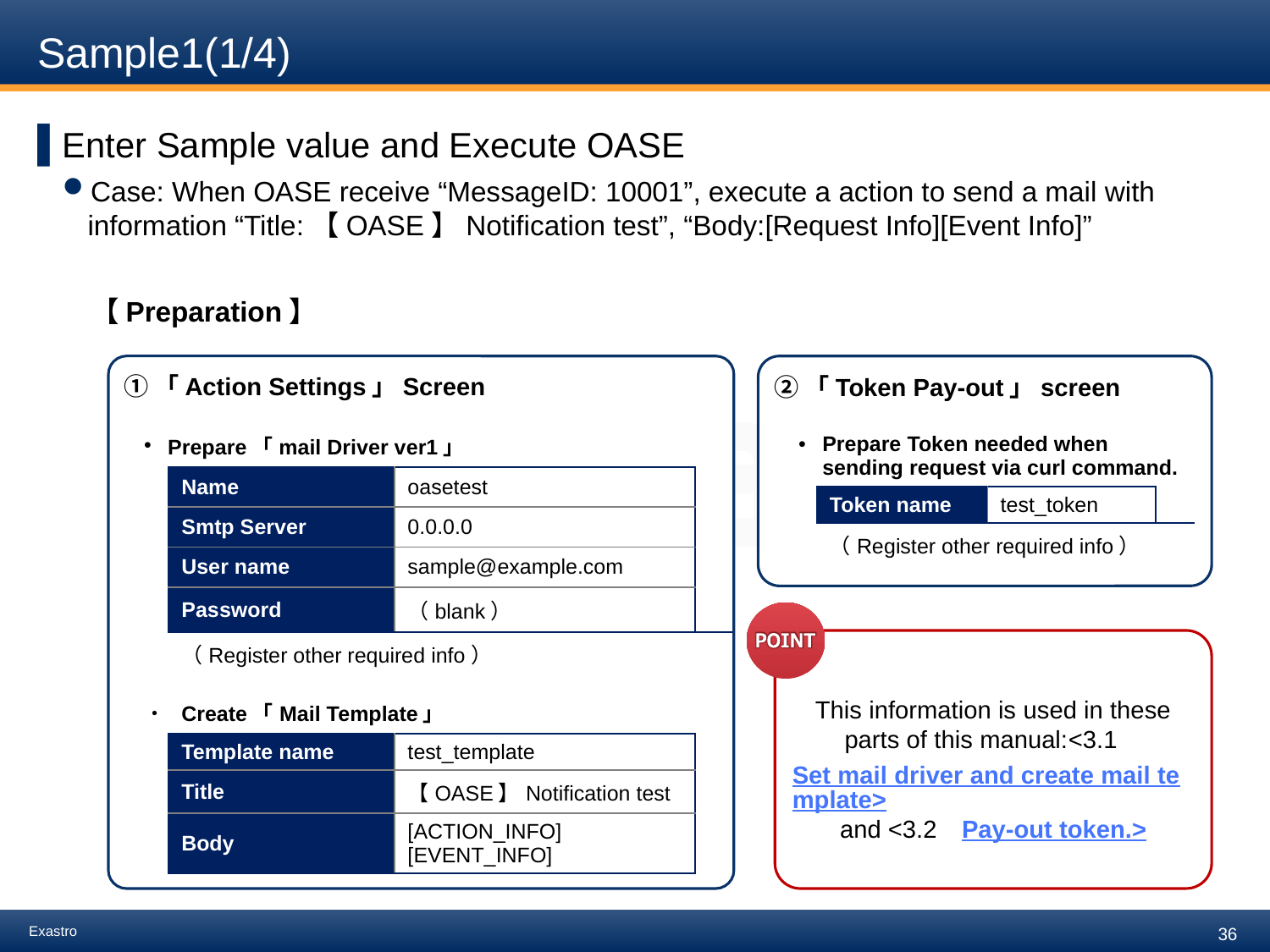

# Sample1(1/4)
Enter Sample value and Execute OASE
Case: When OASE receive “MessageID: 10001”, execute a action to send a mail with information “Title:【OASE】Notification test”, “Body:[Request Info][Event Info]”

　【Preparation】

①「Action Settings」Screen
②「Token Pay-out」screen

This information is used in these parts of this manual:<3.1　Set mail driver and create mail template>
and <3.2　Pay-out token.>
| Prepare「mail Driver ver1」 |  |  |  |
| --- | --- | --- | --- |
|  | Name | oasetest |  |
|  | Smtp Server | 0.0.0.0 |  |
|  | User name | sample@example.com |  |
|  | Password | （blank） |  |
|  | （Register other required info） |  |  |
|  |  |  |  |
| ・ | Create「Mail Template」 |  |  |
|  | Template name | test\_template |  |
|  | Title | 【OASE】Notification test |  |
|  | Body | [ACTION\_INFO] [EVENT\_INFO] |  |
| Prepare Token needed when sending request via curl command. |  |  |  |
| --- | --- | --- | --- |
|  | Token name | test\_token |  |
|  | （Register other required info） |  |  |